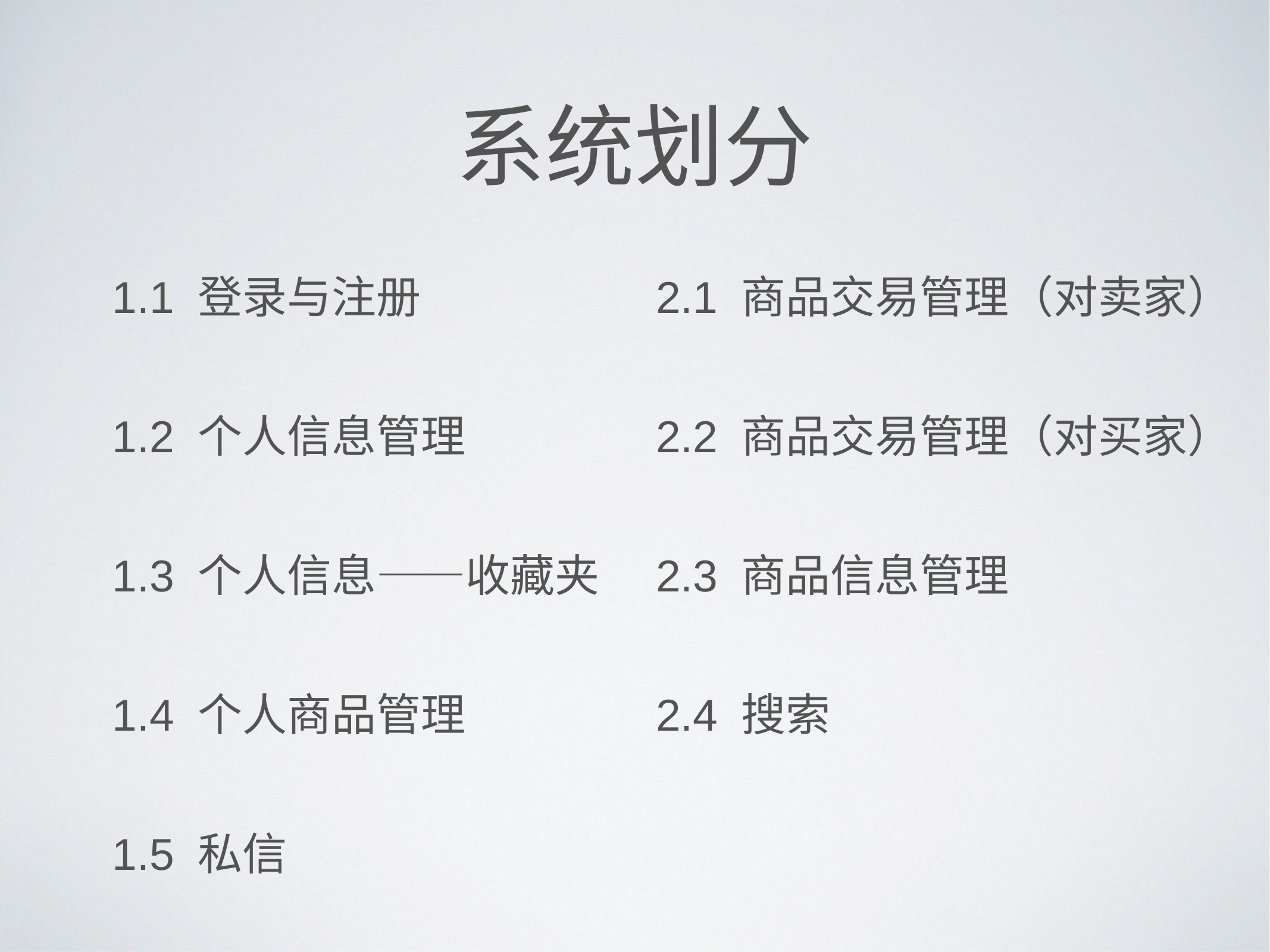

# 系统划分
1.1 登录与注册
2.1 商品交易管理（对卖家）
1.2 个人信息管理
2.2 商品交易管理（对买家）
1.3 个人信息——收藏夹
2.3 商品信息管理
1.4 个人商品管理
2.4 搜索
1.5 私信